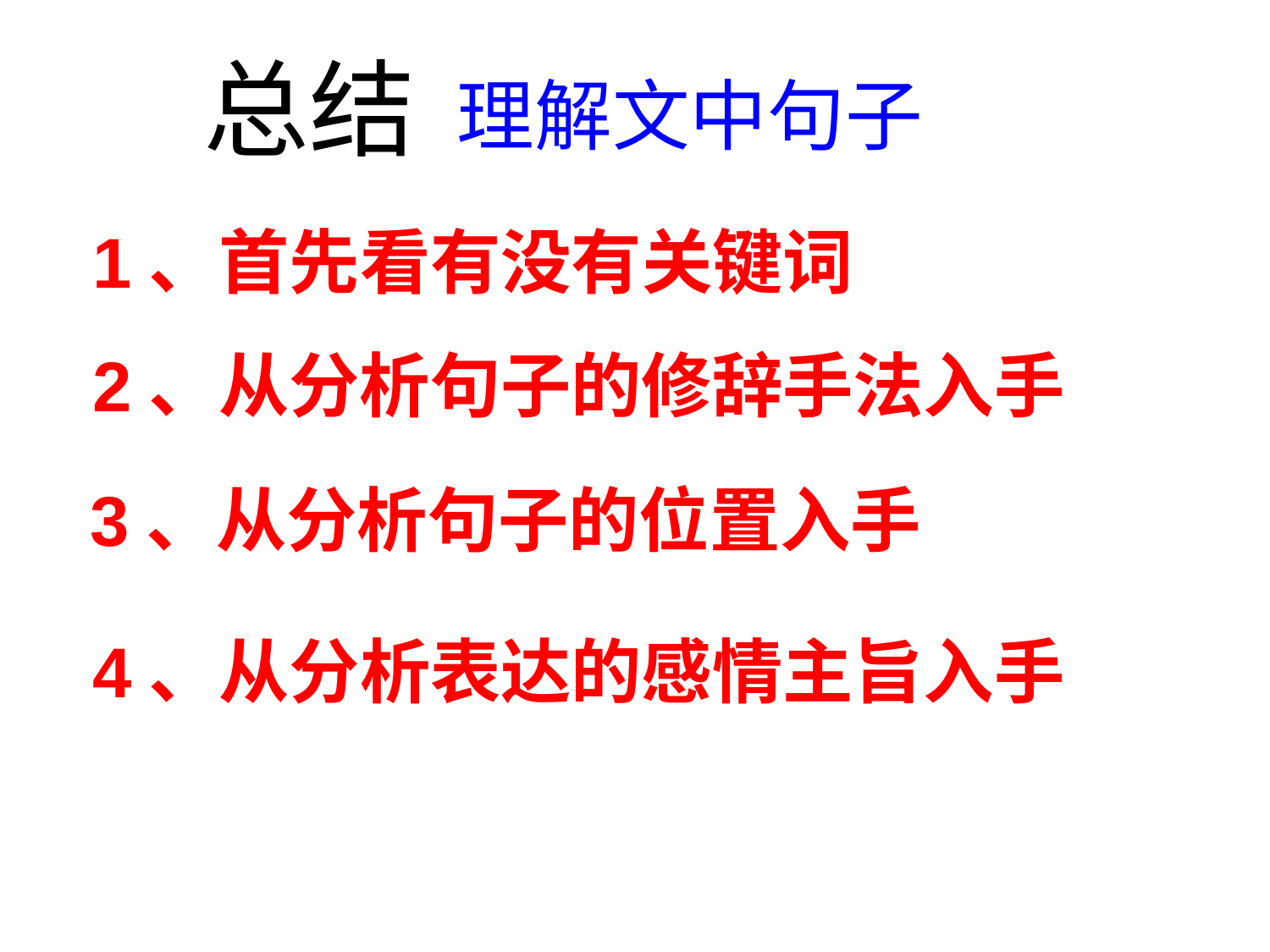

总结
理解文中句子
1、首先看有没有关键词
2、从分析句子的修辞手法入手
3、从分析句子的位置入手
4、从分析表达的感情主旨入手